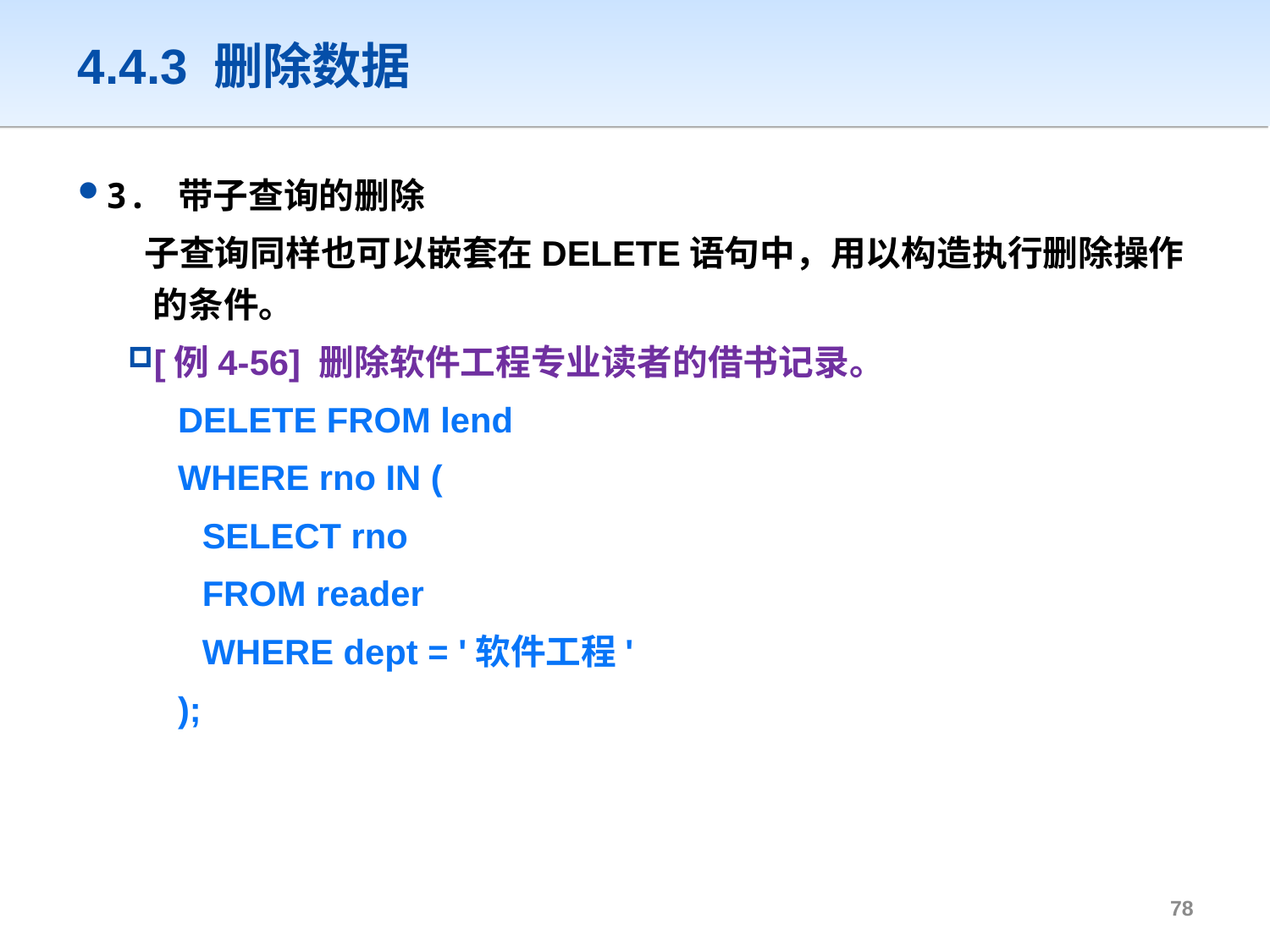

# 4.4.3 删除数据
3. 带子查询的删除
 子查询同样也可以嵌套在DELETE语句中，用以构造执行删除操作的条件。
[例4-56] 删除软件工程专业读者的借书记录。
DELETE FROM lend
WHERE rno IN (
	SELECT rno
	FROM reader
	WHERE dept = '软件工程'
);

78